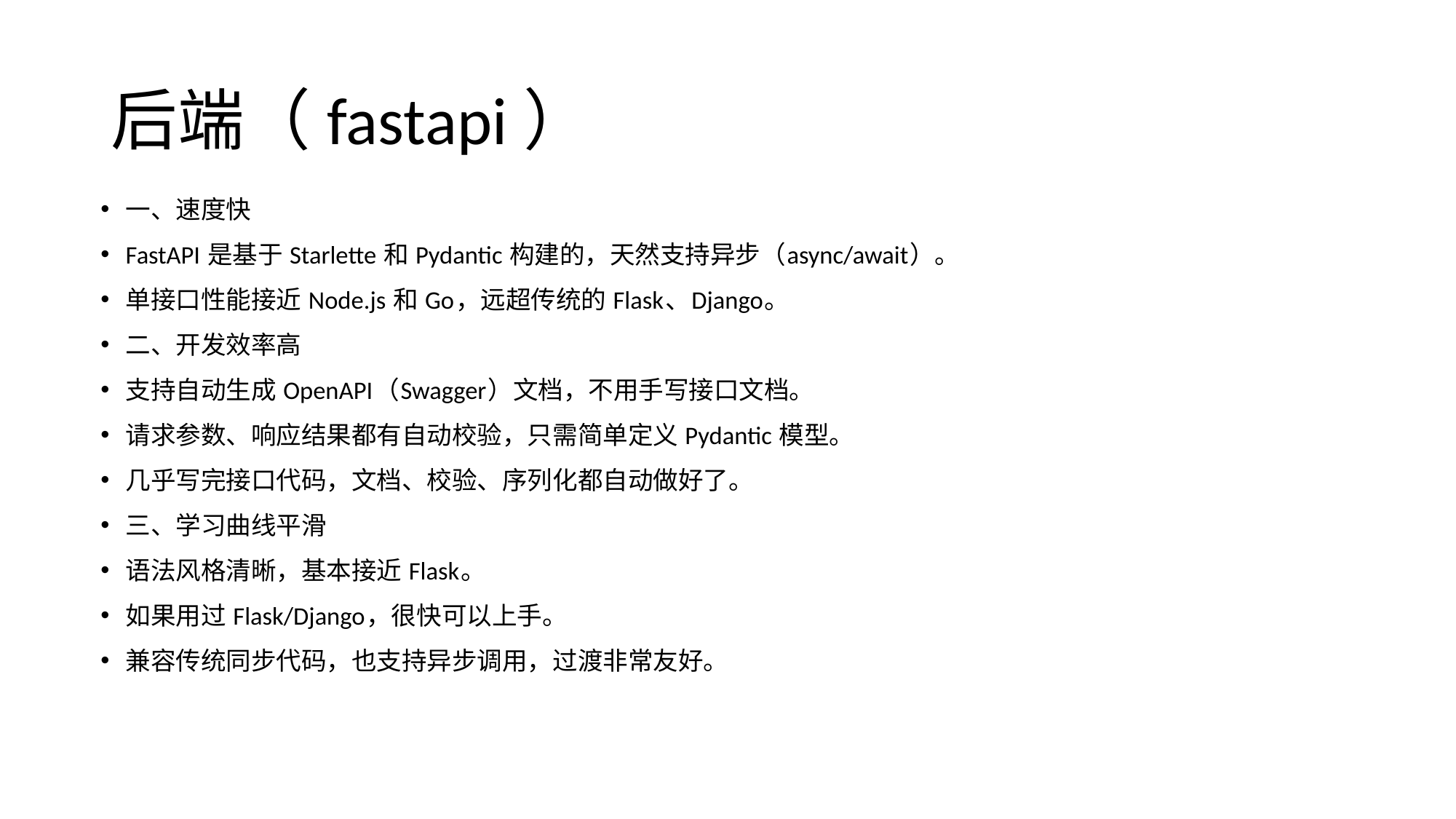

# 后端（fastapi）
一、速度快
FastAPI 是基于 Starlette 和 Pydantic 构建的，天然支持异步（async/await）。
单接口性能接近 Node.js 和 Go，远超传统的 Flask、Django。
二、开发效率高
支持自动生成 OpenAPI（Swagger）文档，不用手写接口文档。
请求参数、响应结果都有自动校验，只需简单定义 Pydantic 模型。
几乎写完接口代码，文档、校验、序列化都自动做好了。
三、学习曲线平滑
语法风格清晰，基本接近 Flask。
如果用过 Flask/Django，很快可以上手。
兼容传统同步代码，也支持异步调用，过渡非常友好。